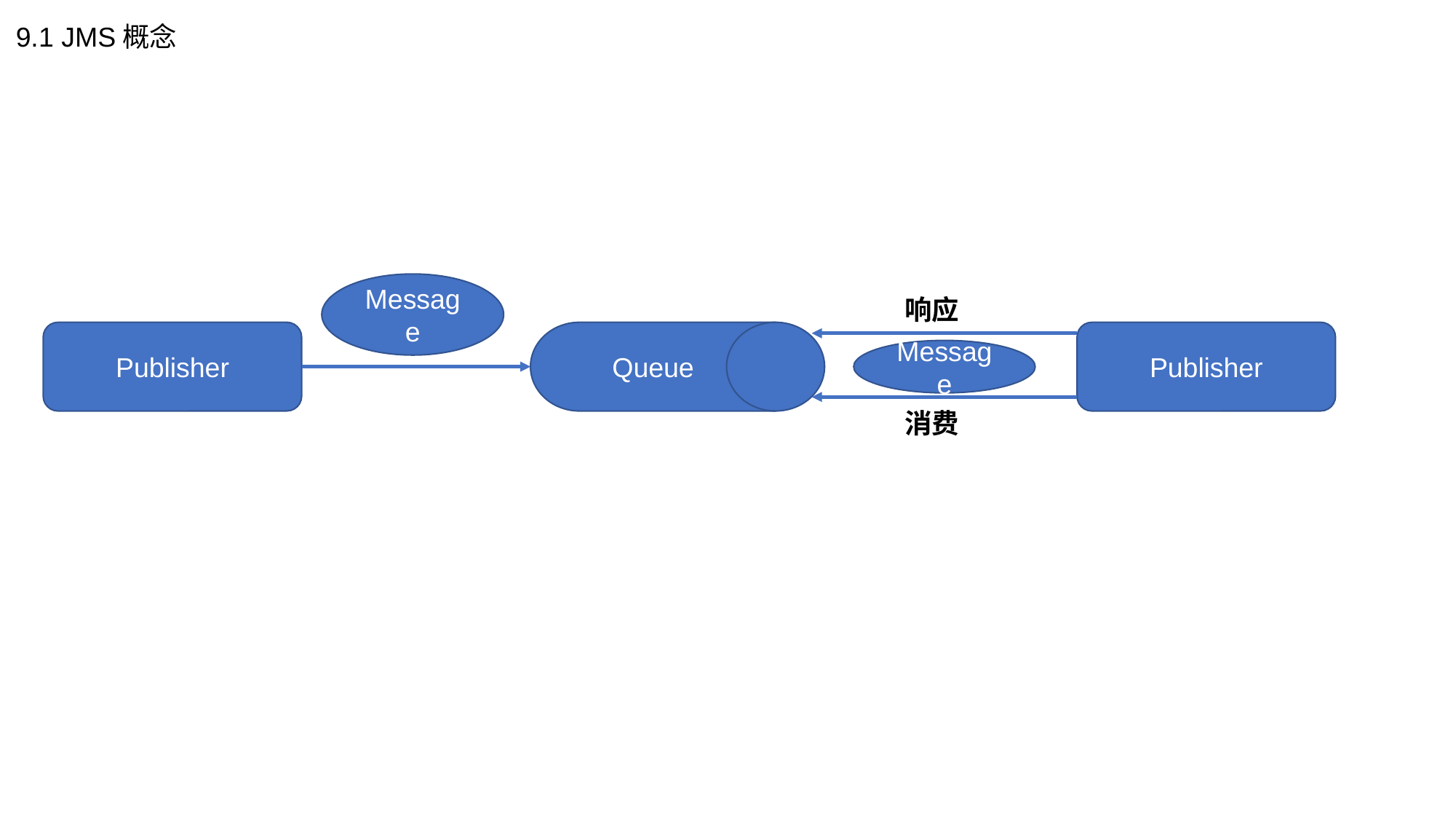

9.1 JMS概念
Message
响应
Publisher
Queue
Publisher
Message
消费